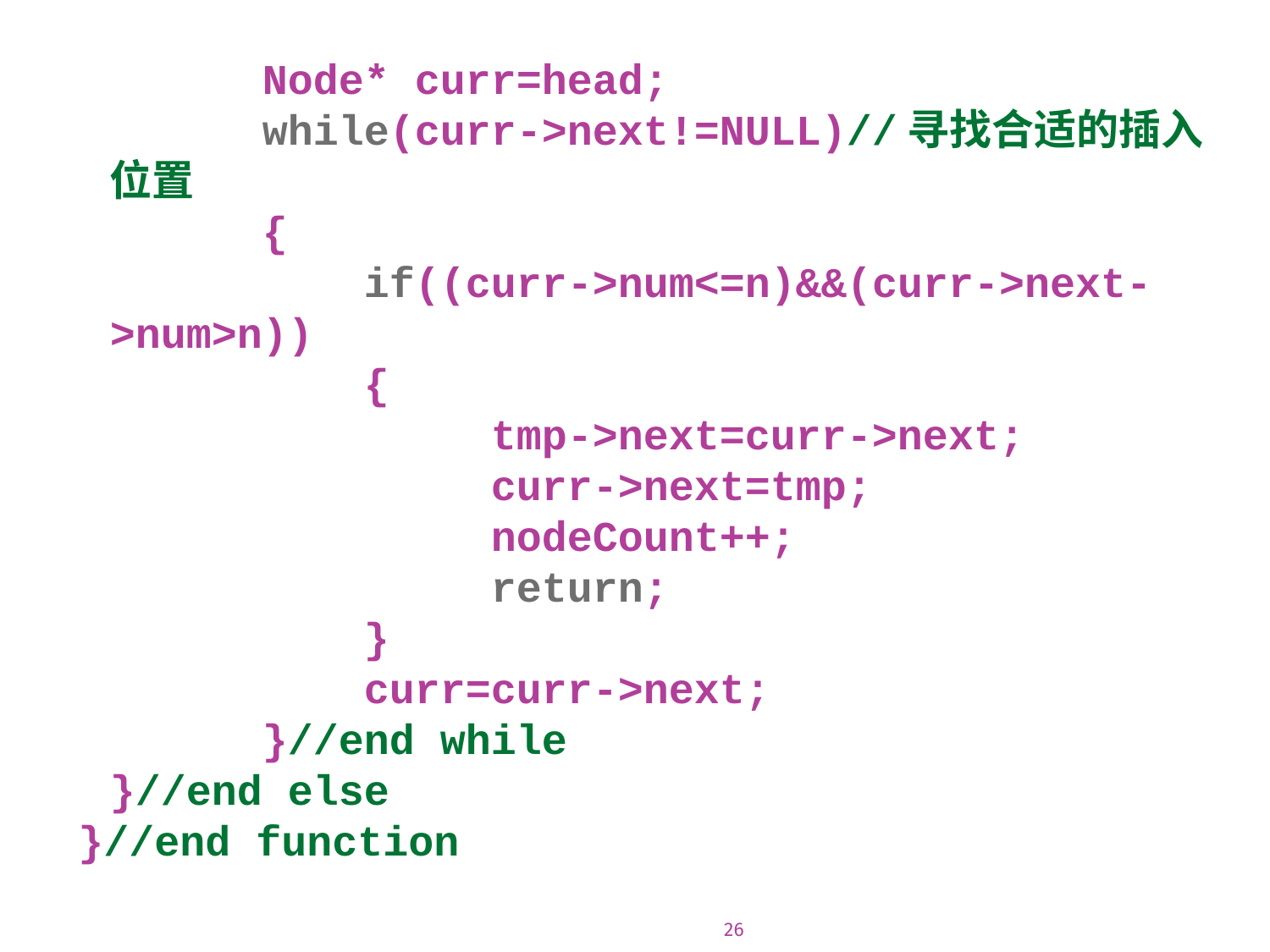

Node* curr=head;
		 while(curr->next!=NULL)//寻找合适的插入位置
		 {
			if((curr->num<=n)&&(curr->next->num>n))
			{
				tmp->next=curr->next;
				curr->next=tmp;
				nodeCount++;
				return;
			}
			curr=curr->next;
		 }//end while
	}//end else
}//end function

26